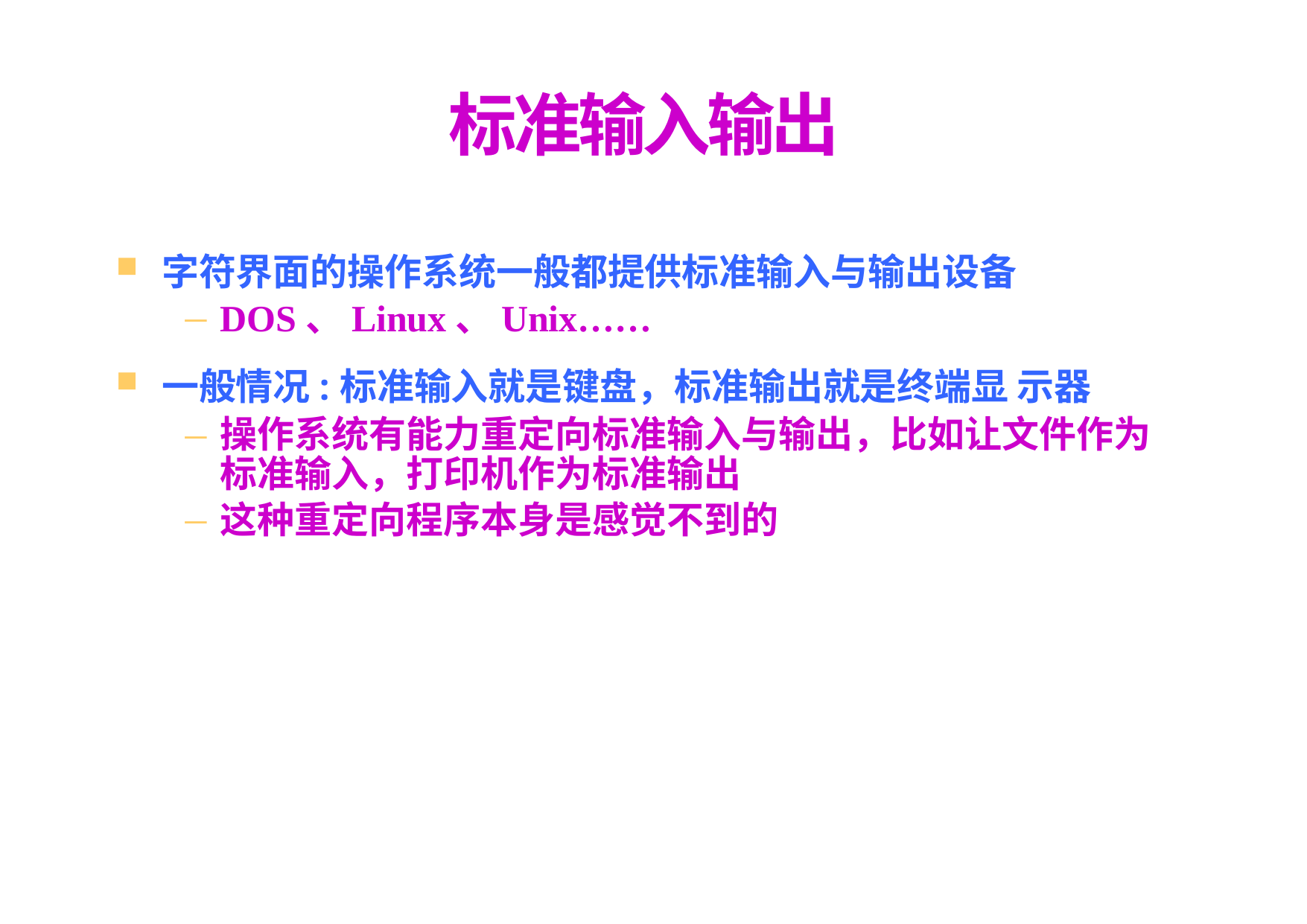

# 标准输入输出
字符界面的操作系统一般都提供标准输入与输出设备
DOS、Linux、Unix……
一般情况:标准输入就是键盘，标准输出就是终端显 示器
操作系统有能力重定向标准输入与输出，比如让文件作为 标准输入，打印机作为标准输出
这种重定向程序本身是感觉不到的